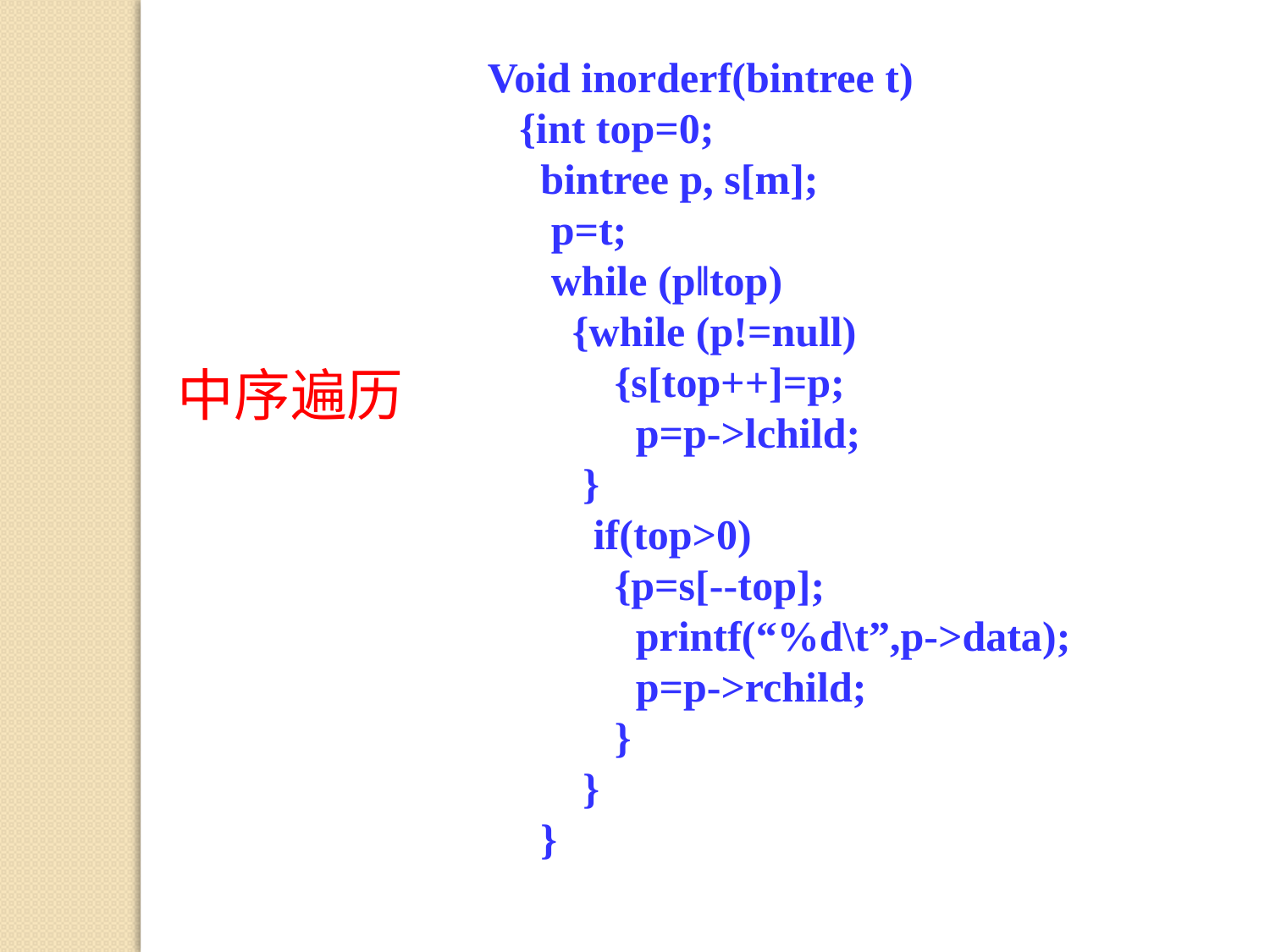

Void inorderf(bintree t)
   {int top=0;
     bintree p, s[m];
      p=t;
      while (p‖top)
        {while (p!=null)
            {s[top++]=p;
              p=p->lchild;
         }
          if(top>0)
            {p=s[--top];
              printf(“%d\t”,p->data);
              p=p->rchild;
            }
         }
     }
中序遍历